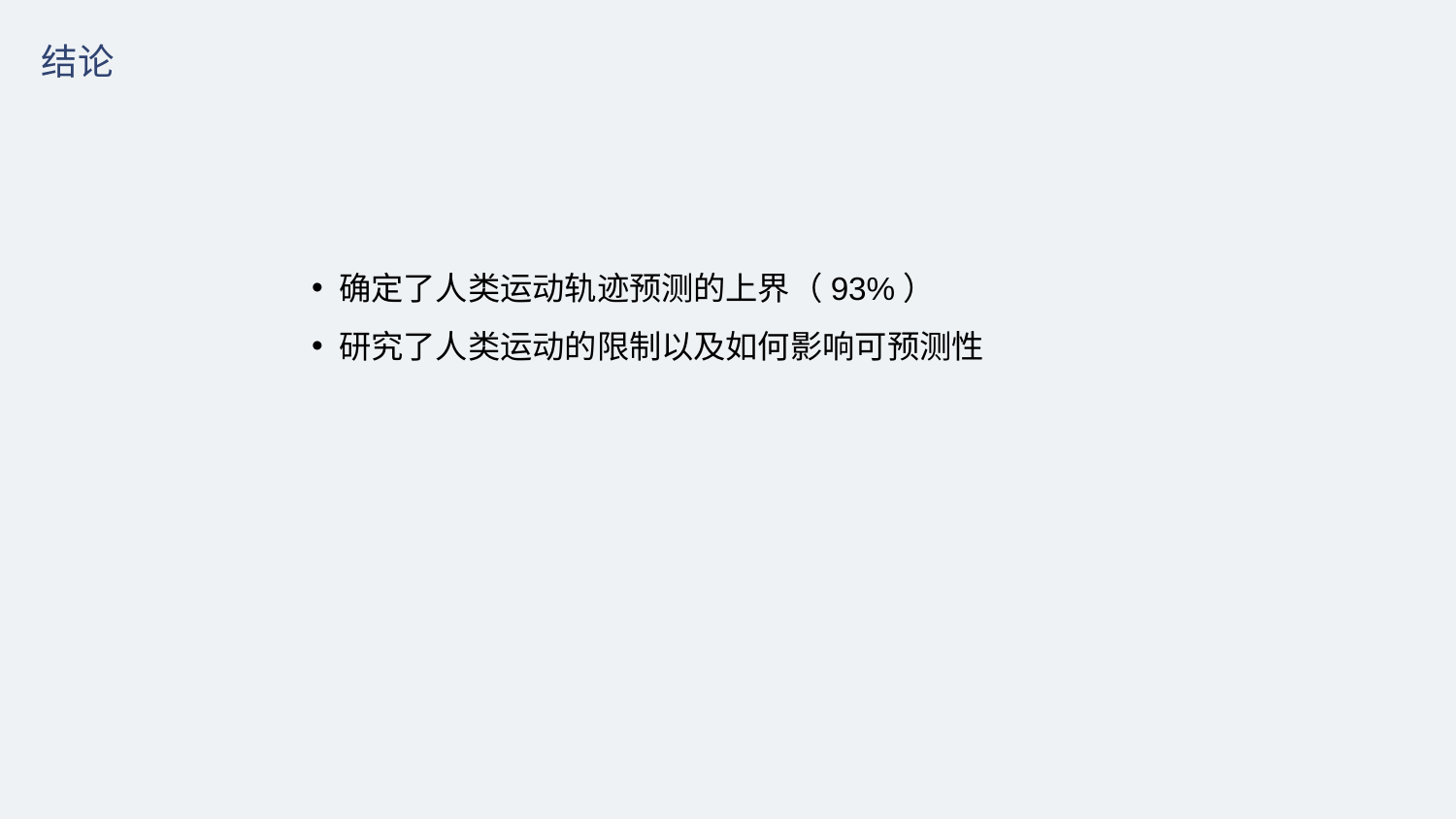

结论
确定了人类运动轨迹预测的上界（93%）
研究了人类运动的限制以及如何影响可预测性